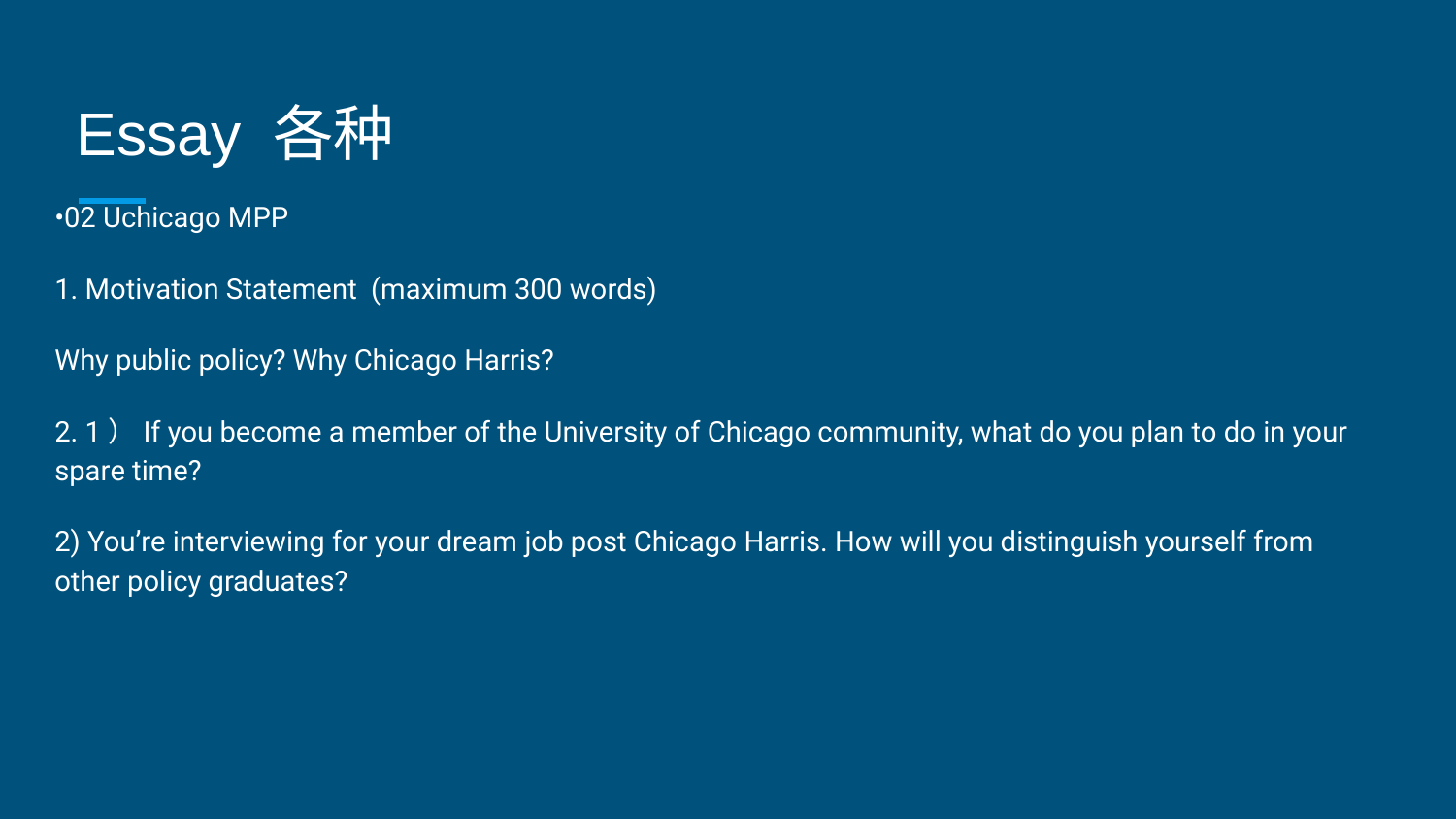

# Essay 各种
•02 Uchicago MPP
1. Motivation Statement  (maximum 300 words)
Why public policy? Why Chicago Harris?
2. 1）If you become a member of the University of Chicago community, what do you plan to do in your spare time?
2) You’re interviewing for your dream job post Chicago Harris. How will you distinguish yourself from other policy graduates?